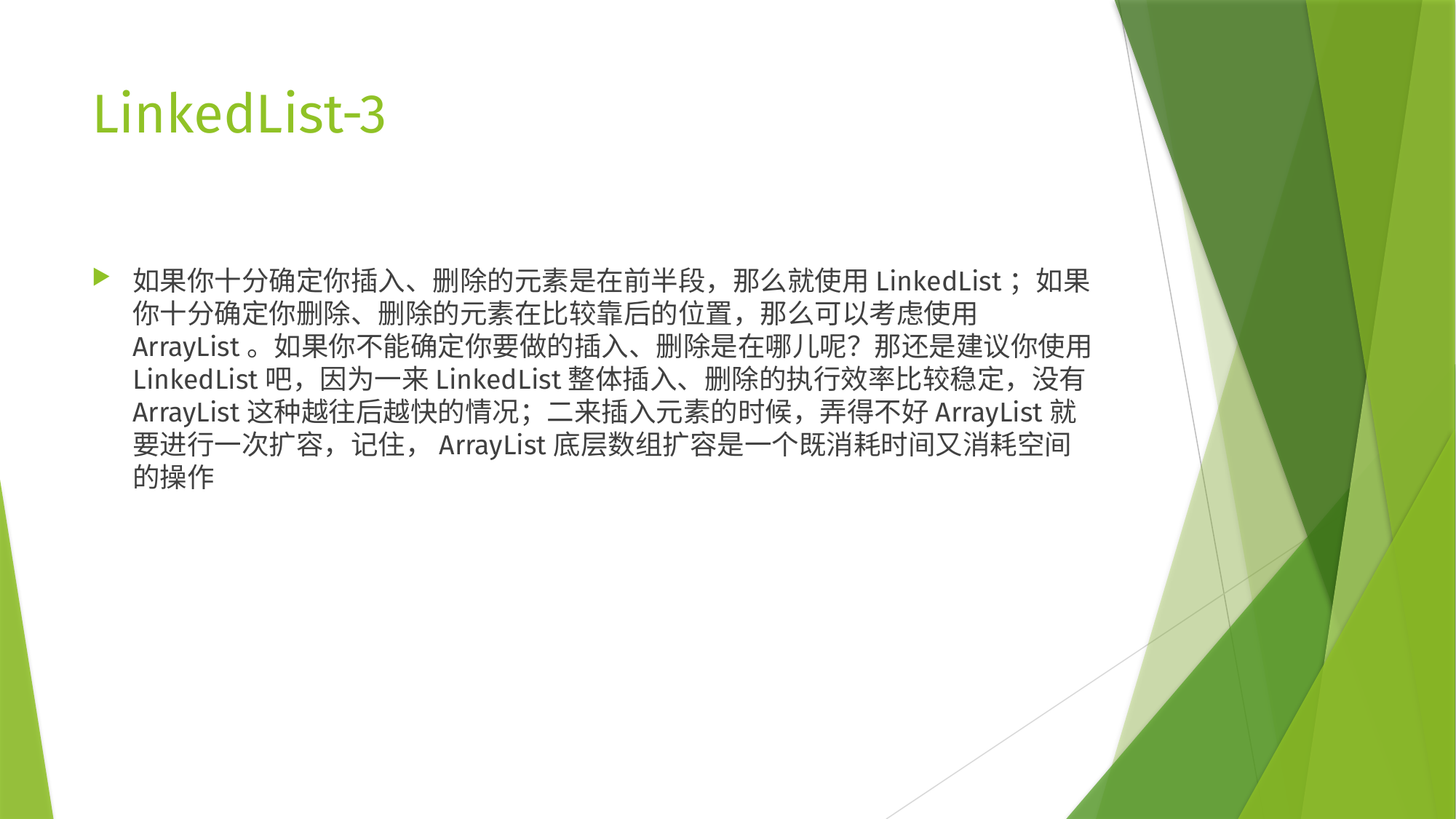

# LinkedList-3
如果你十分确定你插入、删除的元素是在前半段，那么就使用LinkedList；如果你十分确定你删除、删除的元素在比较靠后的位置，那么可以考虑使用ArrayList。如果你不能确定你要做的插入、删除是在哪儿呢？那还是建议你使用LinkedList吧，因为一来LinkedList整体插入、删除的执行效率比较稳定，没有ArrayList这种越往后越快的情况；二来插入元素的时候，弄得不好ArrayList就要进行一次扩容，记住，ArrayList底层数组扩容是一个既消耗时间又消耗空间的操作